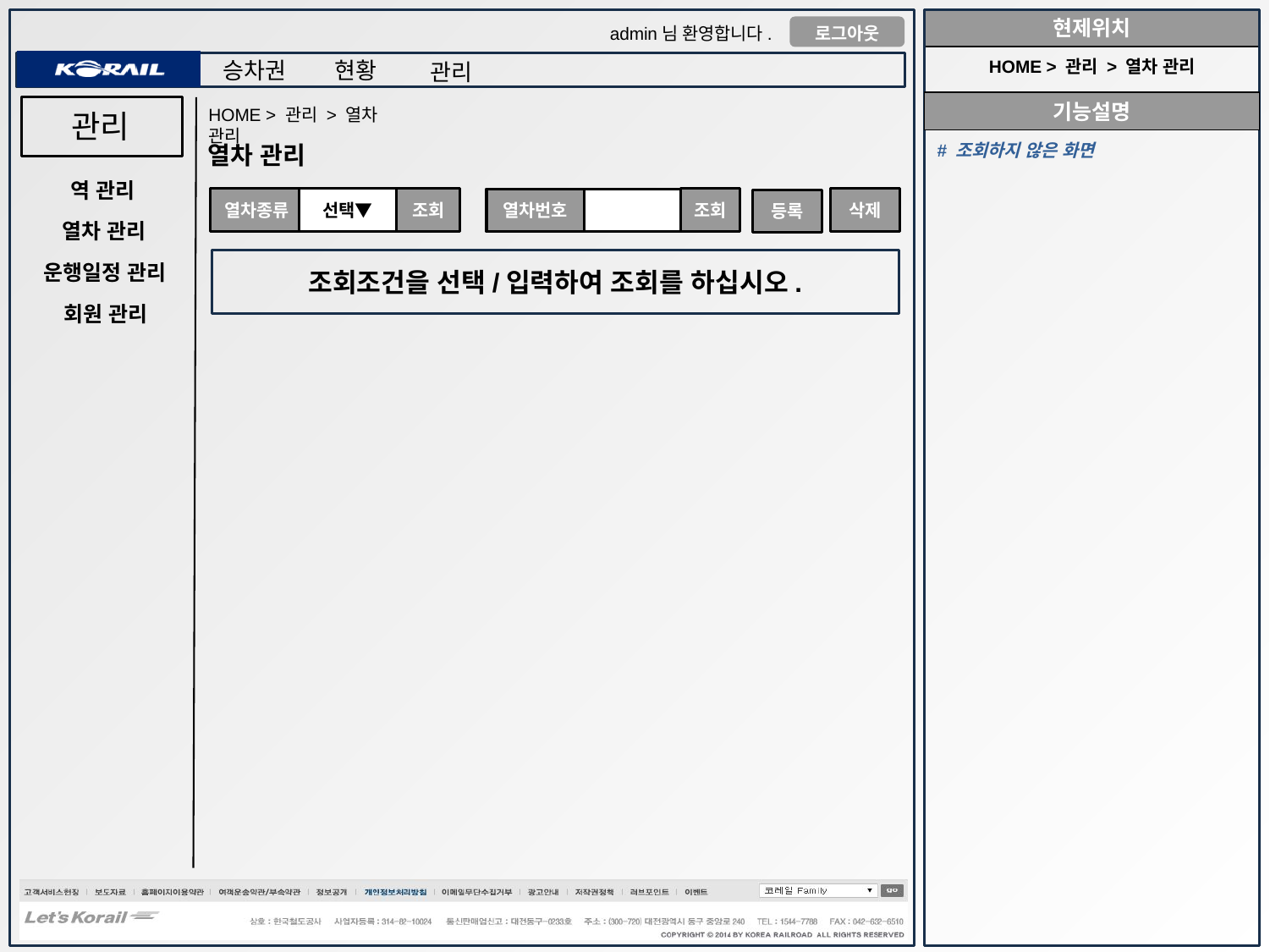

HOME > 관리 > 열차 관리
HOME > 관리 > 열차 관리
관리
열차 관리
# 조회하지 않은 화면
역 관리
조회
조회
삭제
선택▼
열차종류

열차번호
등록
열차 관리
조회조건을 선택/입력하여 조회를 하십시오.
운행일정 관리
회원 관리